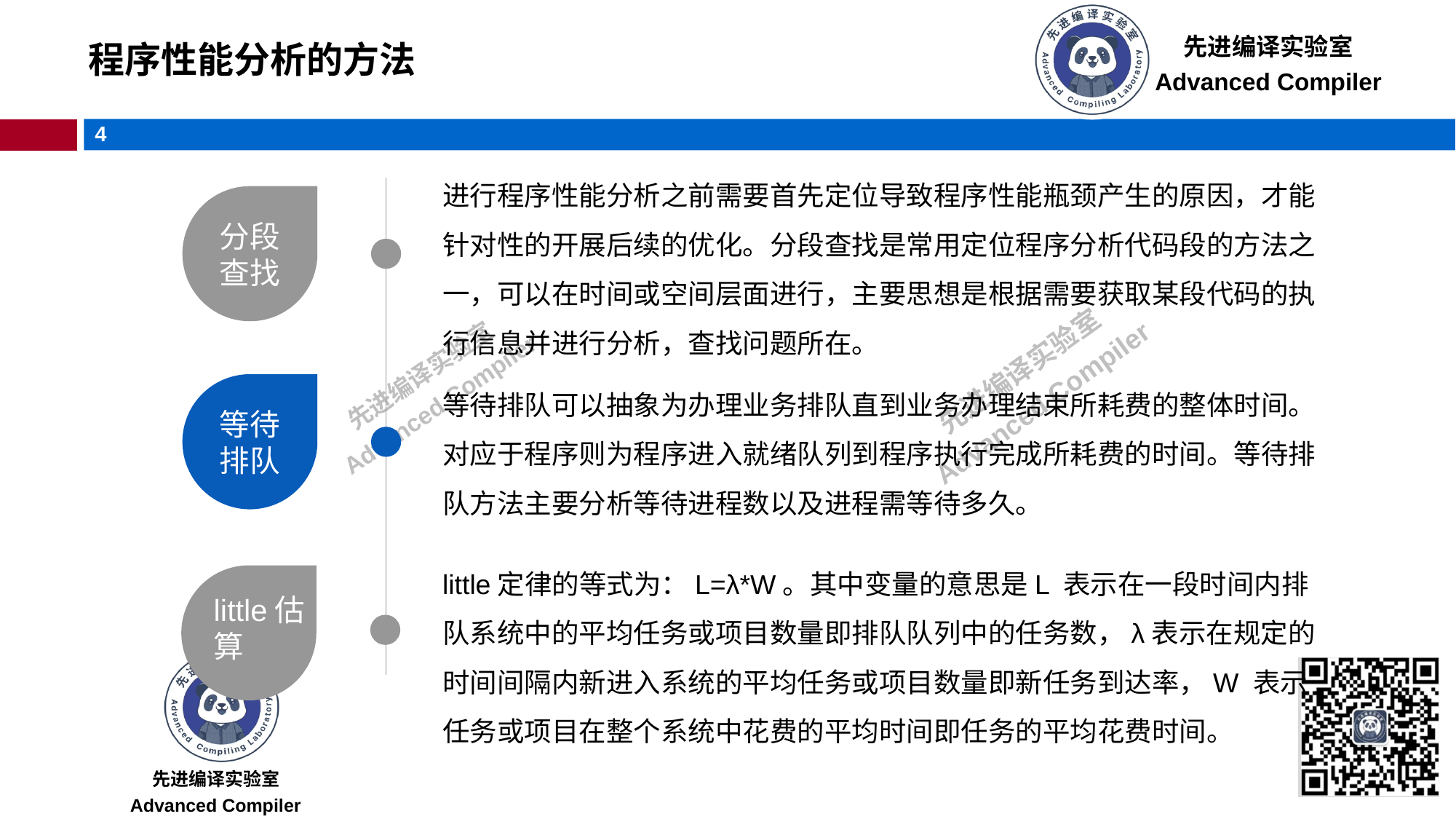

程序性能分析的方法
进行程序性能分析之前需要首先定位导致程序性能瓶颈产生的原因，才能针对性的开展后续的优化。分段查找是常用定位程序分析代码段的方法之一，可以在时间或空间层面进行，主要思想是根据需要获取某段代码的执行信息并进行分析，查找问题所在。

分段查找
等待排队可以抽象为办理业务排队直到业务办理结束所耗费的整体时间。对应于程序则为程序进入就绪队列到程序执行完成所耗费的时间。等待排队方法主要分析等待进程数以及进程需等待多久。
等待排队
little定律的等式为：L=λ*W。其中变量的意思是L 表示在一段时间内排队系统中的平均任务或项目数量即排队队列中的任务数，λ表示在规定的时间间隔内新进入系统的平均任务或项目数量即新任务到达率，W 表示任务或项目在整个系统中花费的平均时间即任务的平均花费时间。

little估算